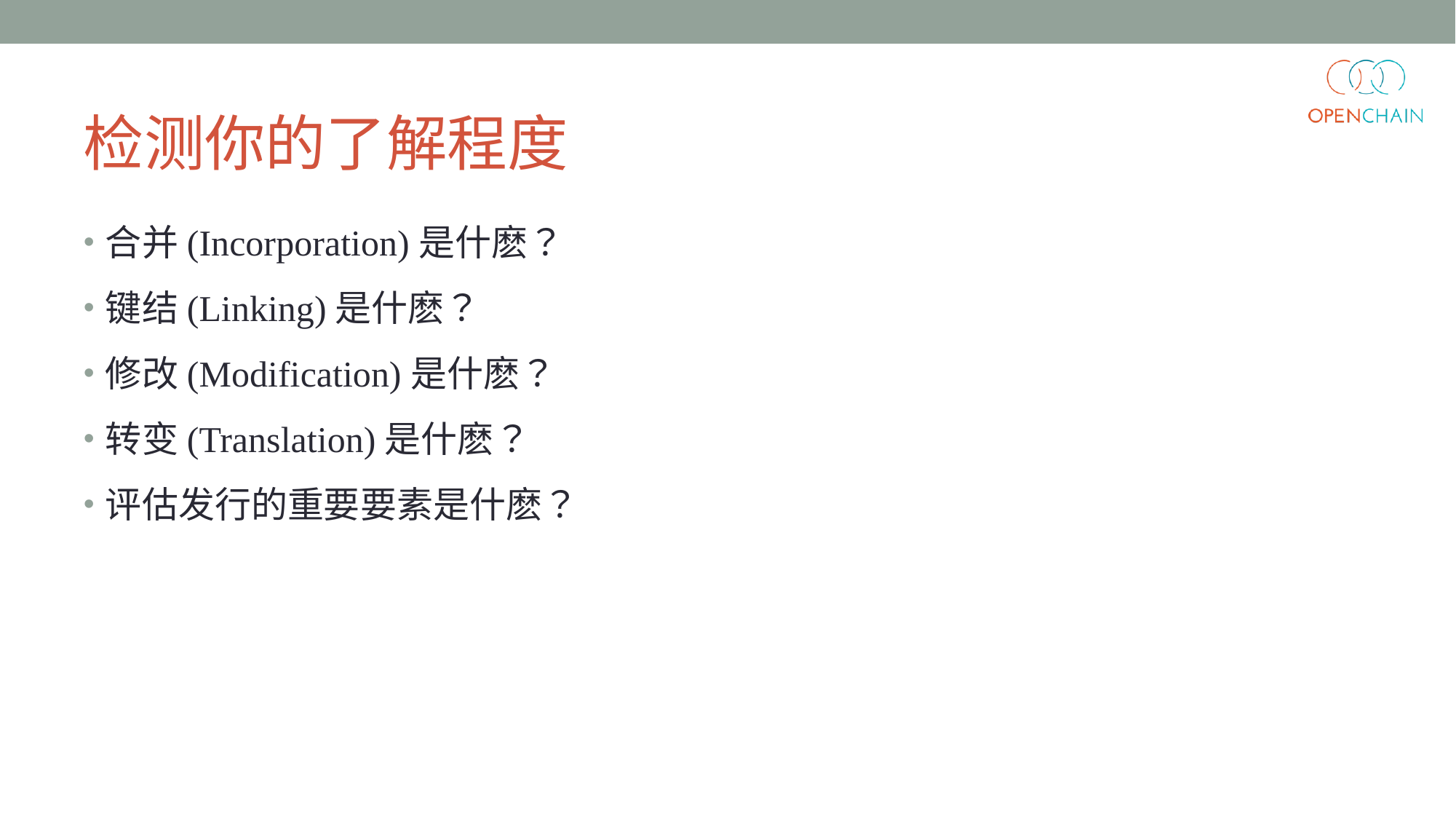

# 检测你的了解程度
合并(Incorporation)是什麽？
键结(Linking)是什麽？
修改(Modification)是什麽？
转变(Translation)是什麽？
评估发行的重要要素是什麽？